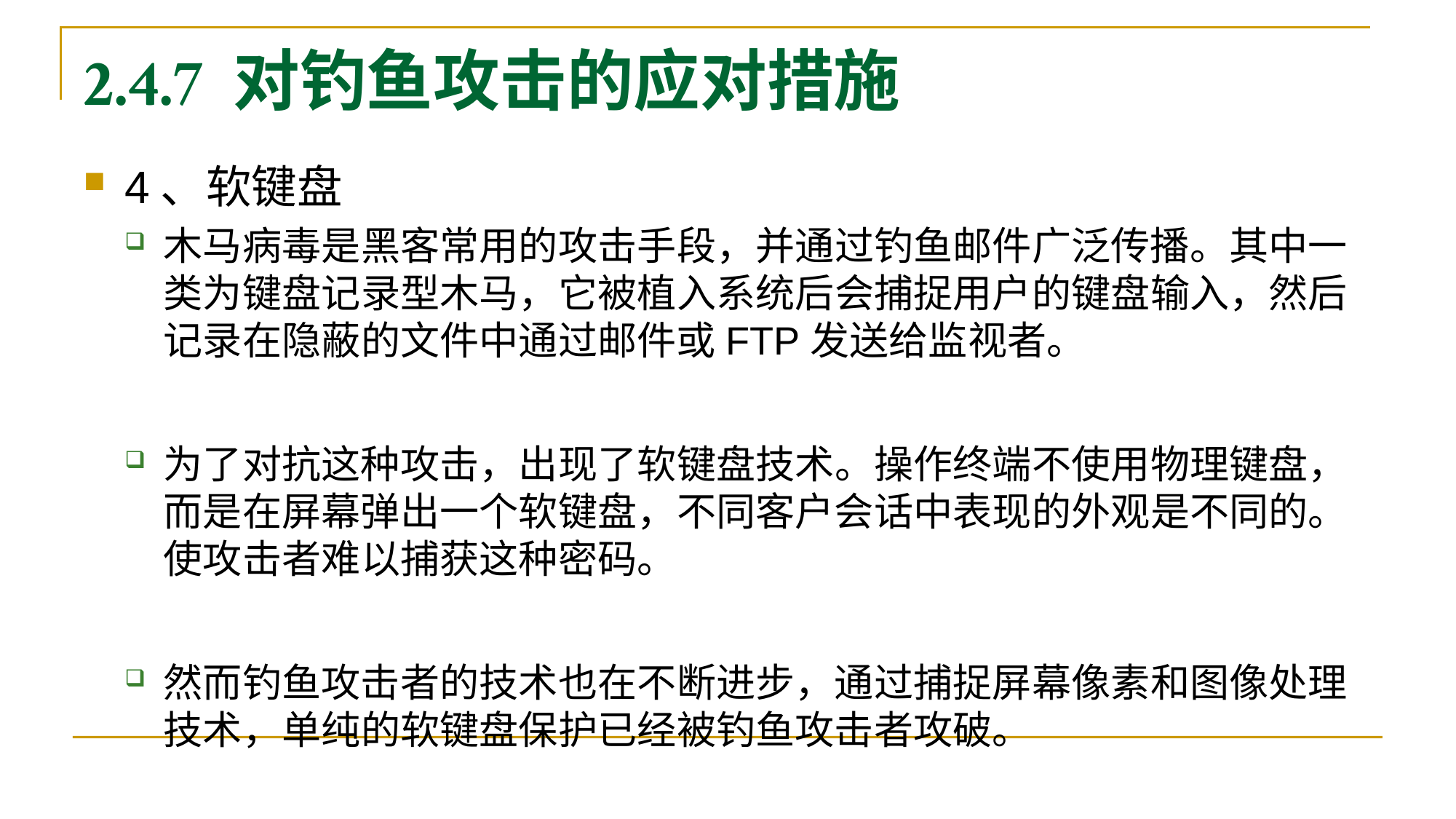

# 2.4.7 对钓鱼攻击的应对措施
4、软键盘
木马病毒是黑客常用的攻击手段，并通过钓鱼邮件广泛传播。其中一类为键盘记录型木马，它被植入系统后会捕捉用户的键盘输入，然后记录在隐蔽的文件中通过邮件或FTP发送给监视者。

为了对抗这种攻击，出现了软键盘技术。操作终端不使用物理键盘，而是在屏幕弹出一个软键盘，不同客户会话中表现的外观是不同的。使攻击者难以捕获这种密码。

然而钓鱼攻击者的技术也在不断进步，通过捕捉屏幕像素和图像处理技术，单纯的软键盘保护已经被钓鱼攻击者攻破。